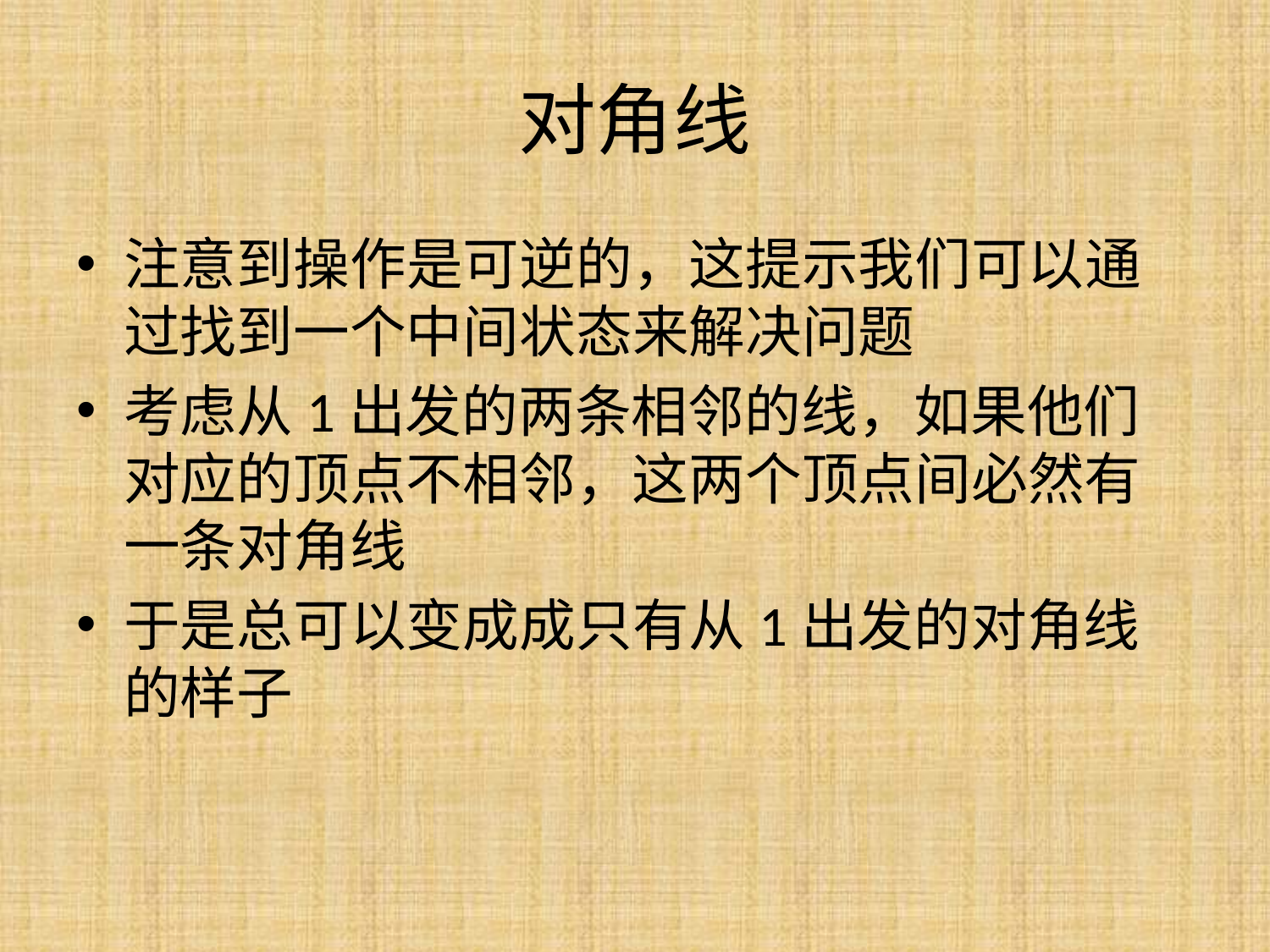

# 对角线
注意到操作是可逆的，这提示我们可以通过找到一个中间状态来解决问题
考虑从1出发的两条相邻的线，如果他们对应的顶点不相邻，这两个顶点间必然有一条对角线
于是总可以变成成只有从1出发的对角线的样子